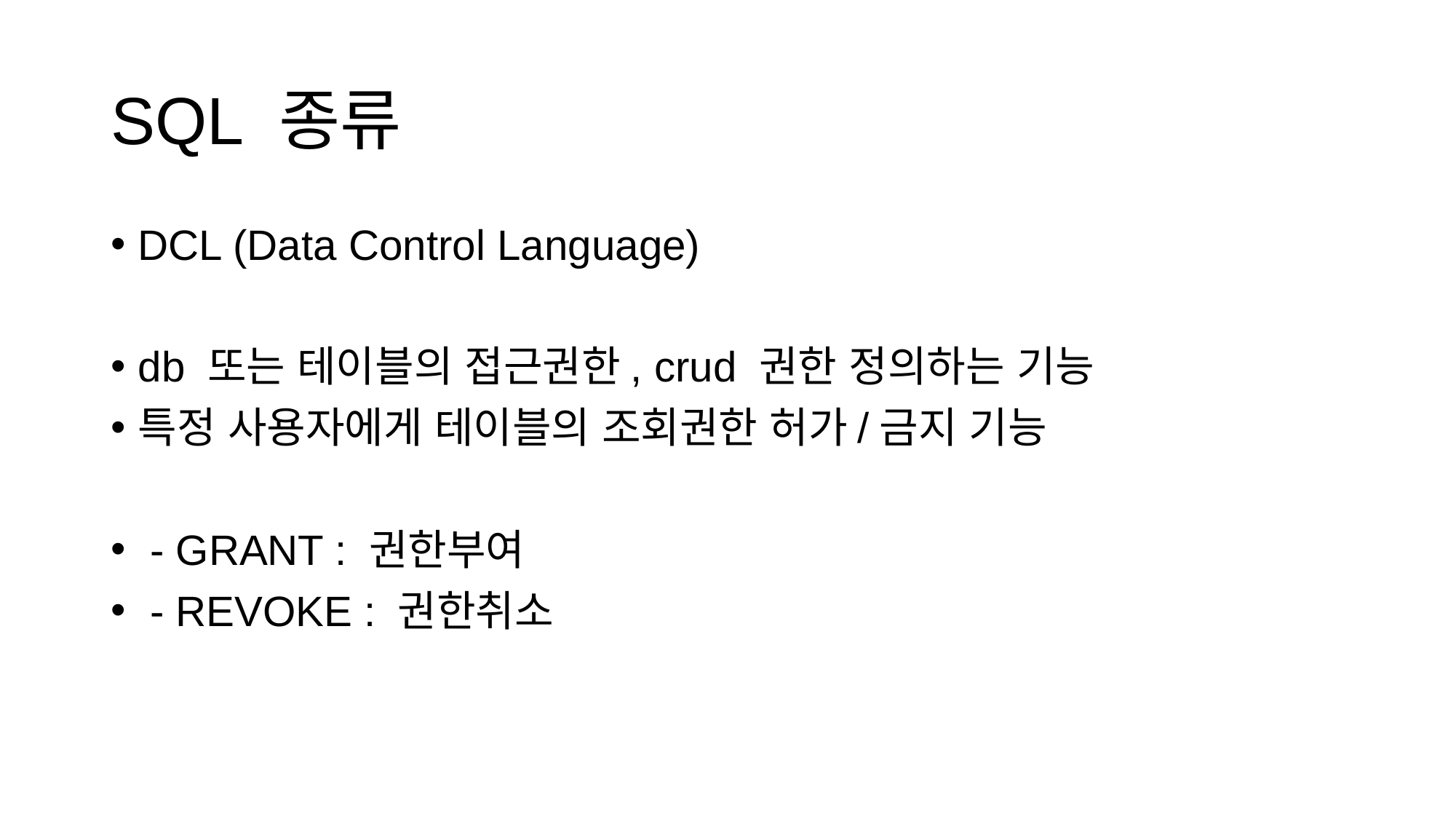

# SQL 종류
DCL (Data Control Language)

db 또는 테이블의 접근권한, crud 권한 정의하는 기능
특정 사용자에게 테이블의 조회권한 허가/금지 기능

 - GRANT : 권한부여
 - REVOKE : 권한취소